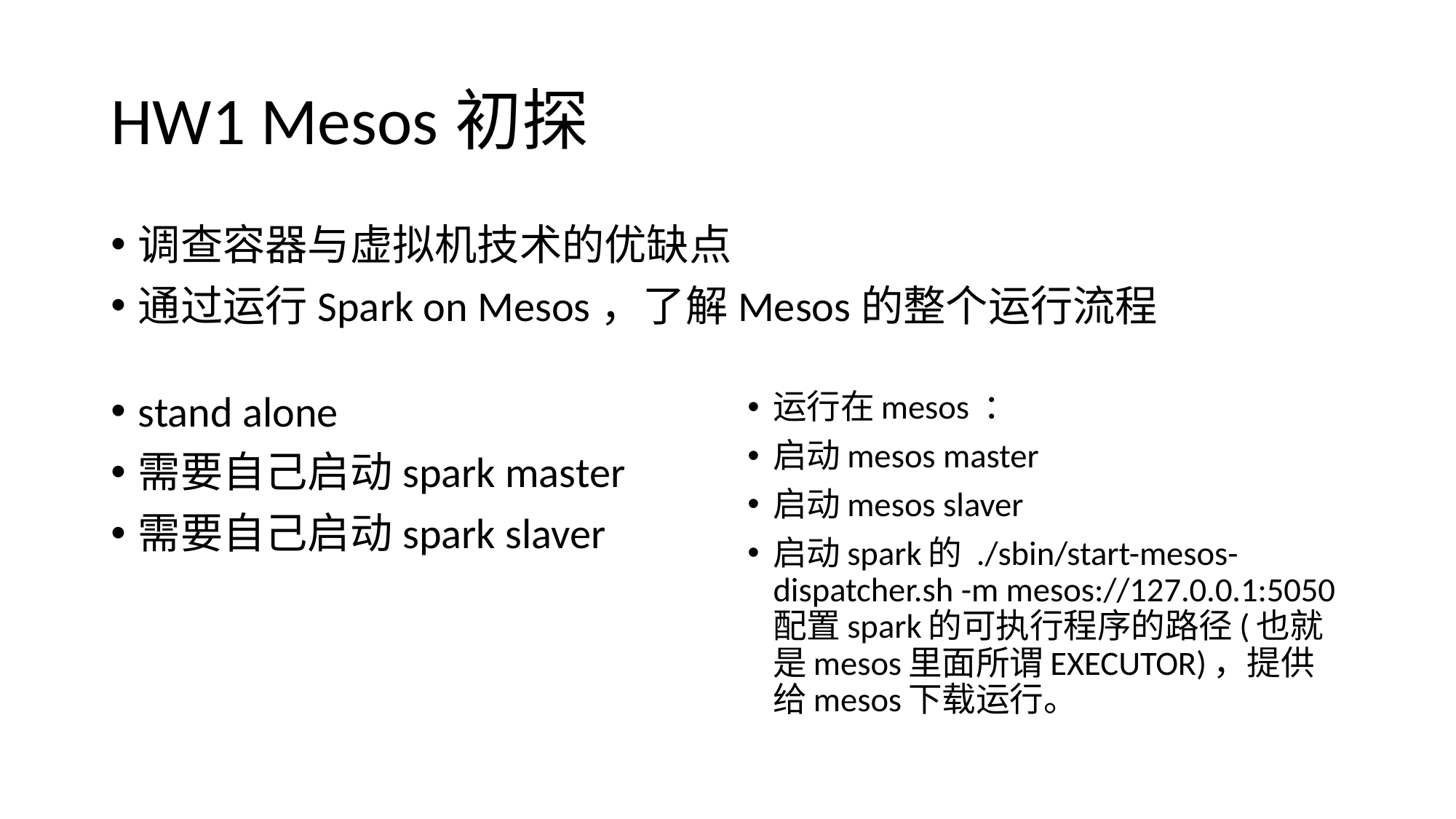

# HW1 Mesos初探
调查容器与虚拟机技术的优缺点
通过运行Spark on Mesos，了解Mesos的整个运行流程

stand alone
需要自己启动spark master
需要自己启动spark slaver

运行在mesos ：
启动mesos master
启动mesos slaver
启动spark的 ./sbin/start-mesos-dispatcher.sh -m mesos://127.0.0.1:5050 配置spark的可执行程序的路径(也就是mesos里面所谓EXECUTOR)，提供给mesos下载运行。